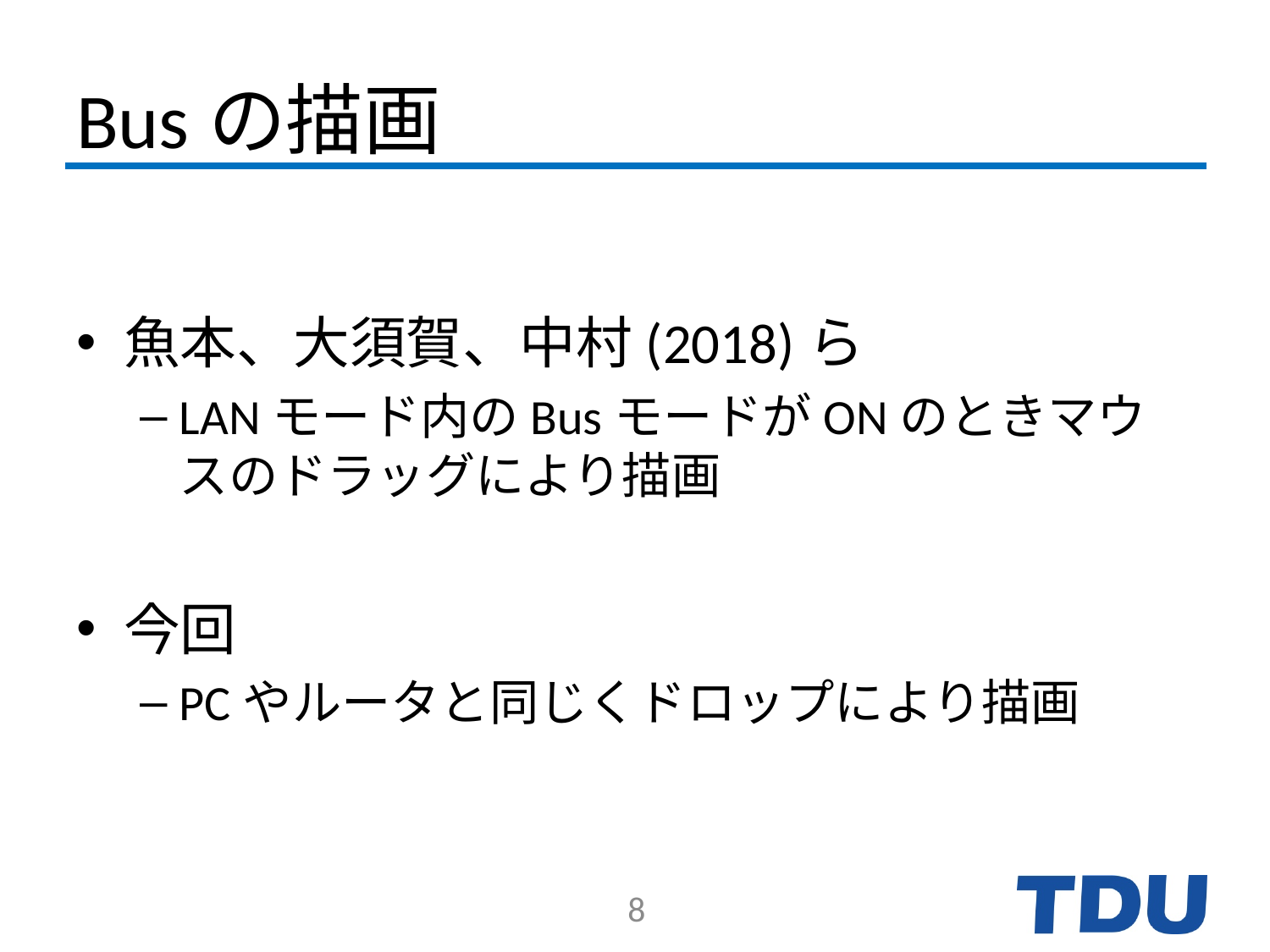

# Busの描画

魚本、大須賀、中村(2018)ら
LANモード内のBusモードがONのときマウスのドラッグにより描画

今回
PCやルータと同じくドロップにより描画

8